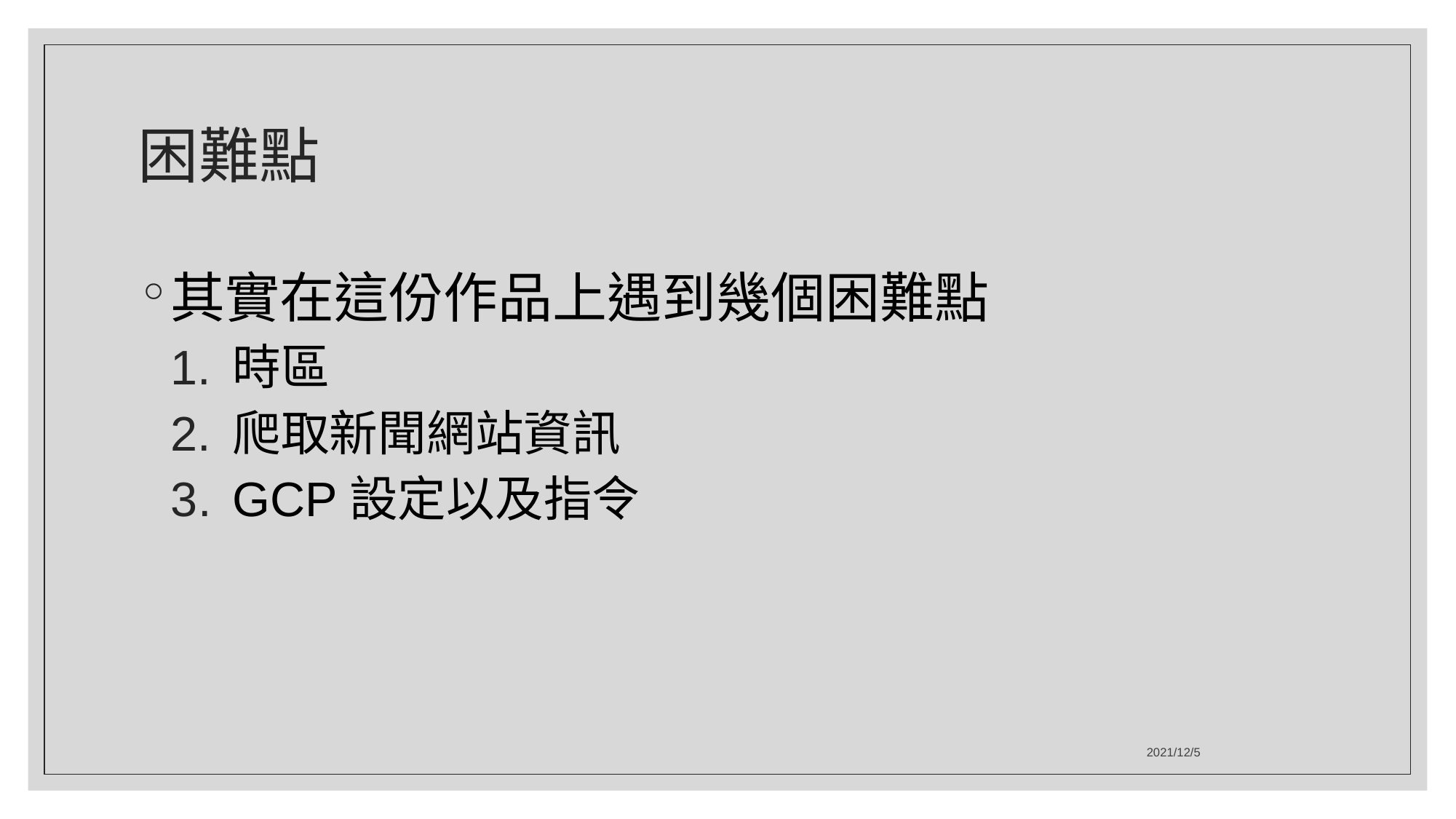

# 困難點
其實在這份作品上遇到幾個困難點
時區
爬取新聞網站資訊
GCP設定以及指令
2021/12/5